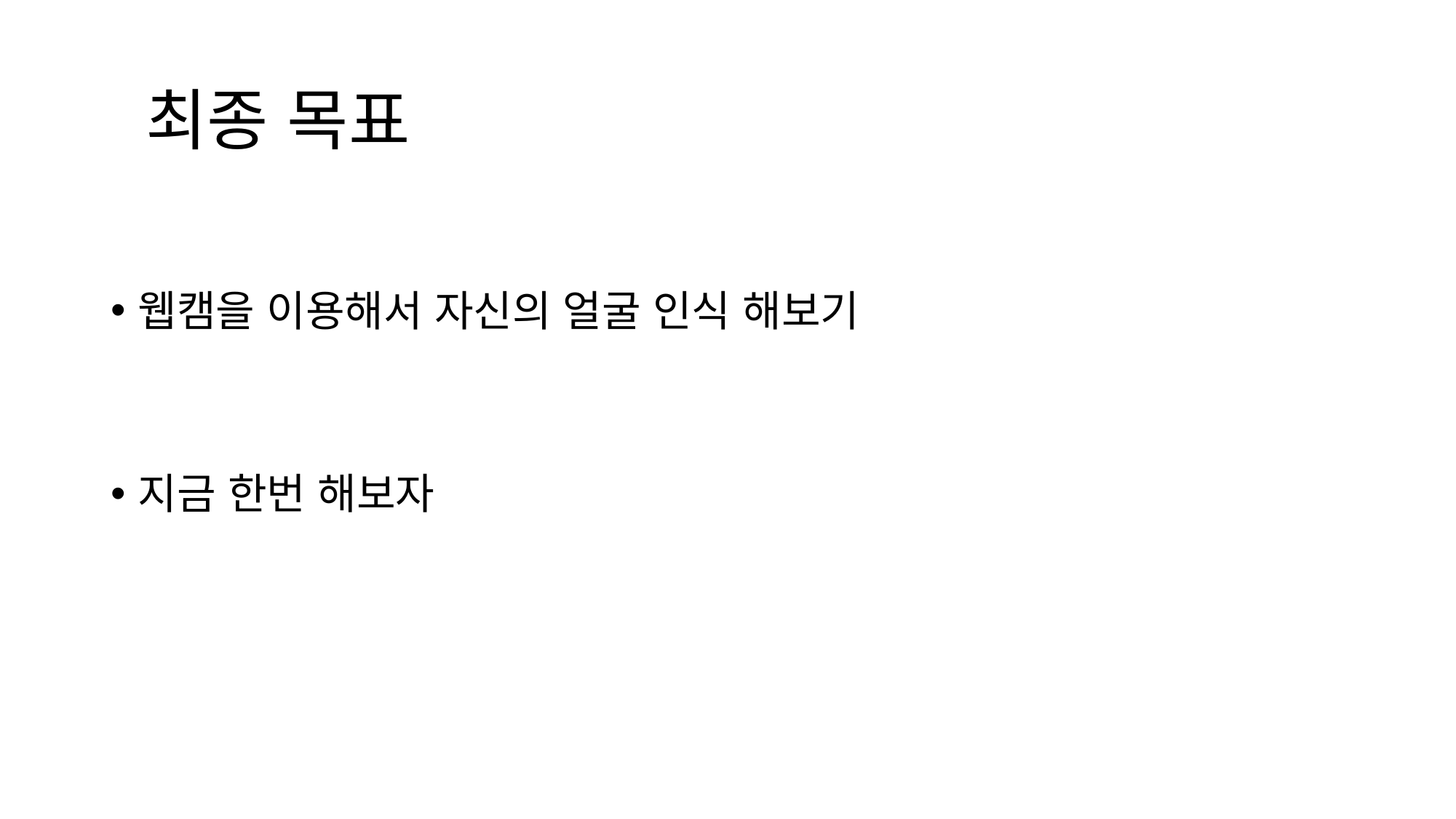

# 최종 목표

웹캠을 이용해서 자신의 얼굴 인식 해보기

지금 한번 해보자